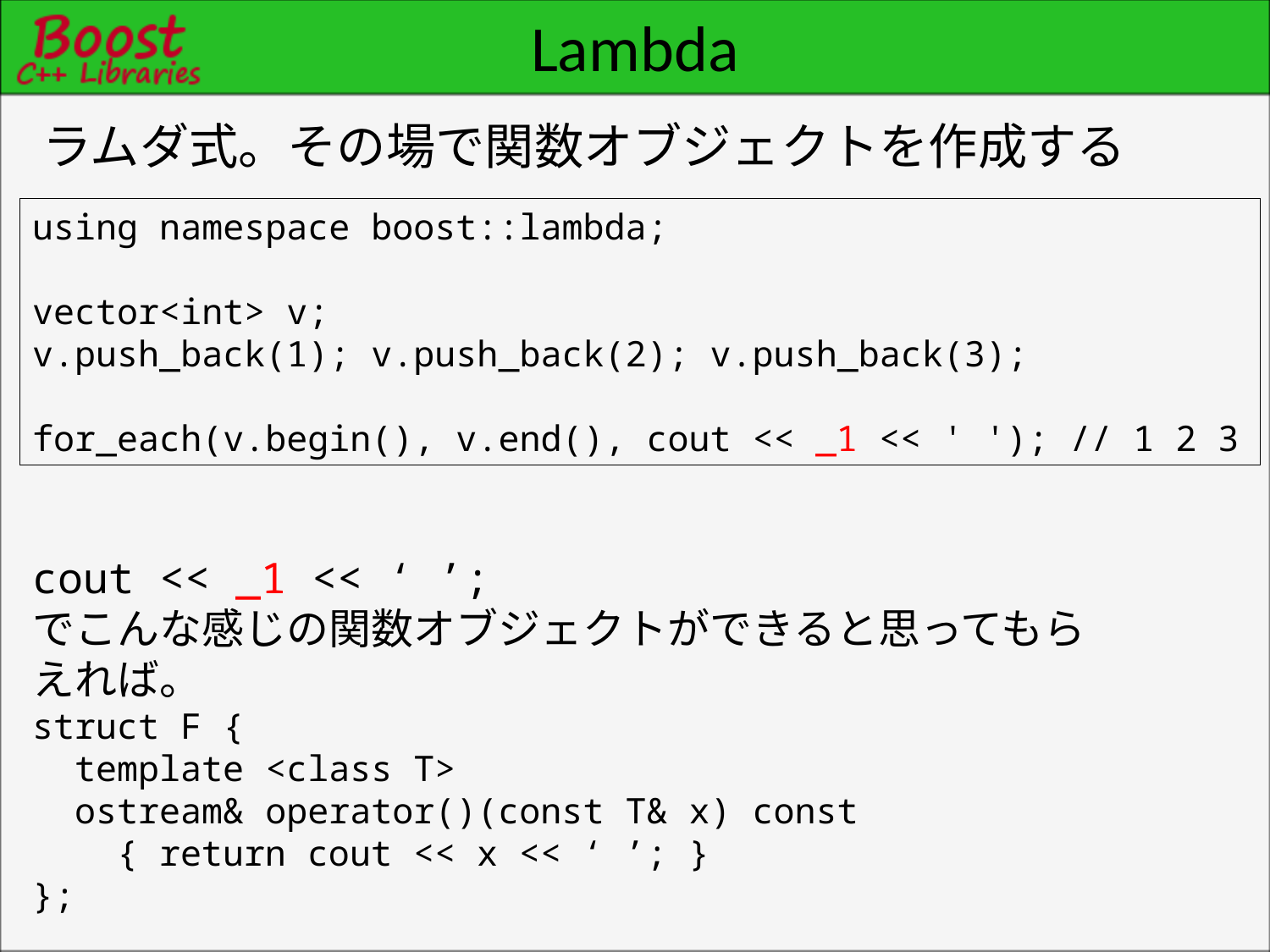

# Lambda
ラムダ式。その場で関数オブジェクトを作成する
using namespace boost::lambda;

vector<int> v;
v.push_back(1); v.push_back(2); v.push_back(3);

for_each(v.begin(), v.end(), cout << _1 << ' '); // 1 2 3
cout << _1 << ‘ ’;
でこんな感じの関数オブジェクトができると思ってもらえれば。
struct F {
  template <class T>
  ostream& operator()(const T& x) const
    { return cout << x << ‘ ’; }
};